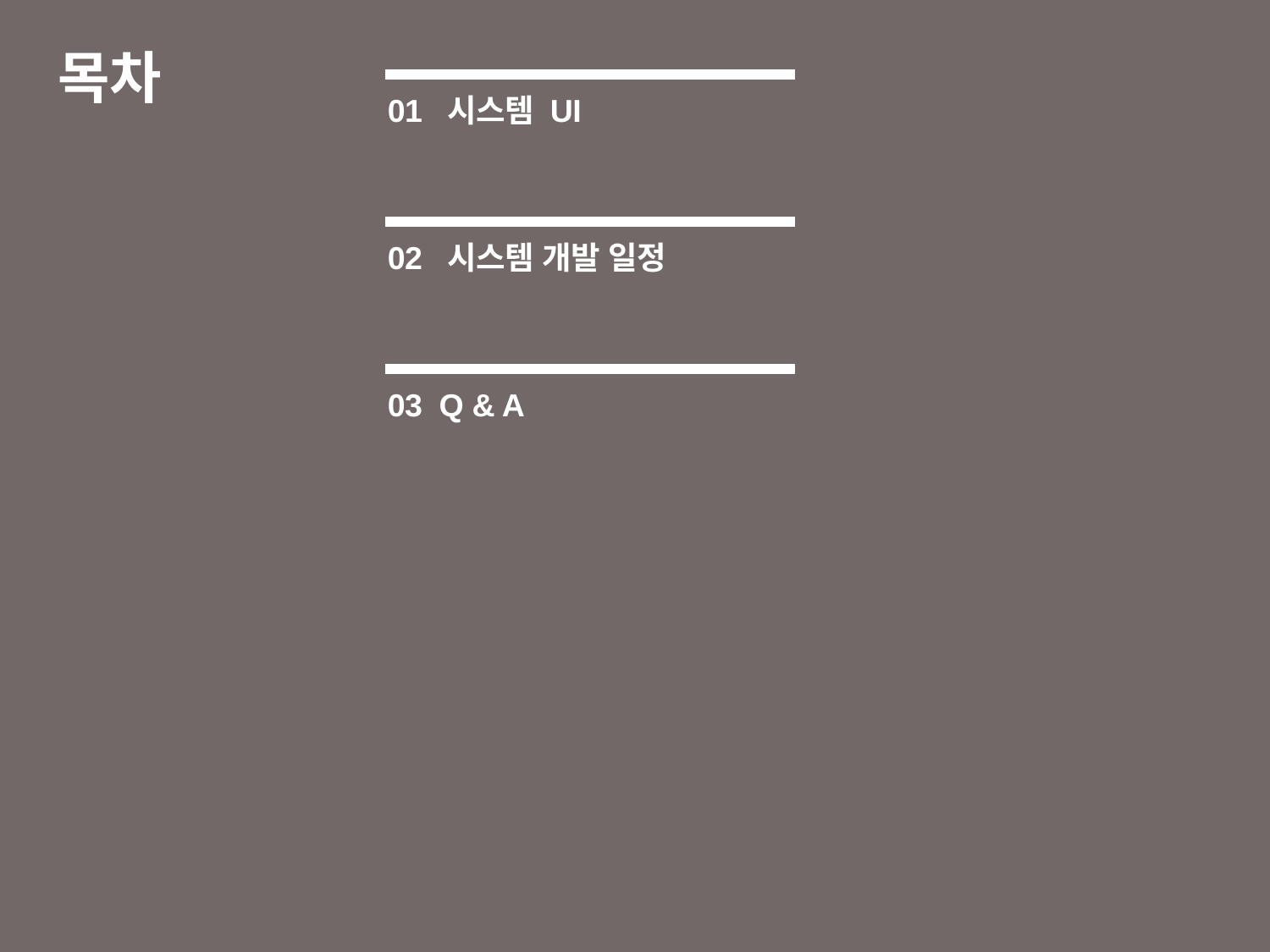

# 목차
01  시스템 UI
02  시스템 개발 일정
03  Q & A